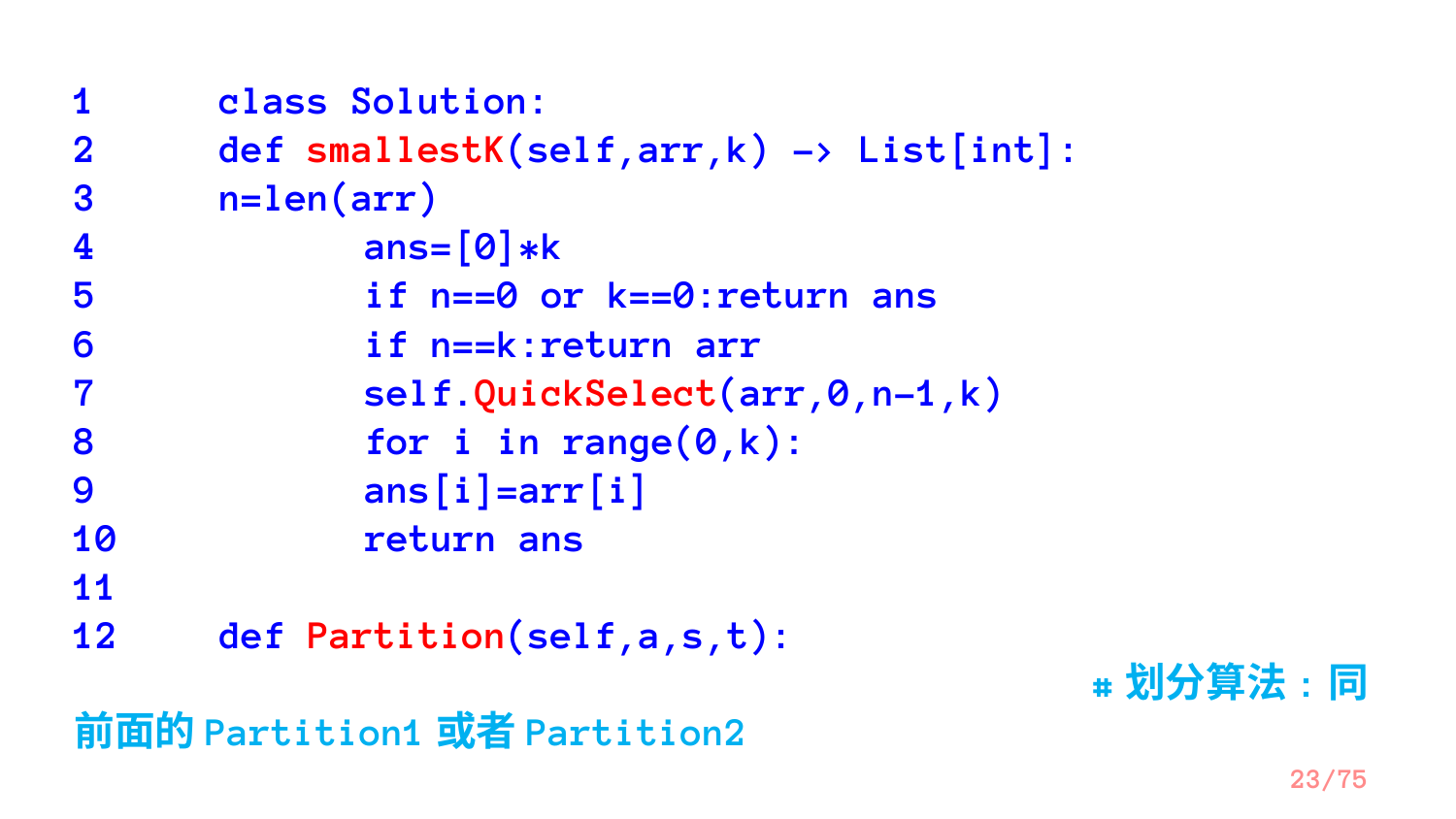

1	class Solution:
2    	def smallestK(self,arr,k) -> List[int]:
3     	n=len(arr)
4      	ans=[0]*k
5      	if n==0 or k==0:return ans
6      	if n==k:return arr
7      	self.QuickSelect(arr,0,n-1,k)
8      	for i in range(0,k):
9       	ans[i]=arr[i]
10     	return ans
11
12  	def Partition(self,a,s,t):
							#划分算法:同前面的Partition1或者Partition2
23/75